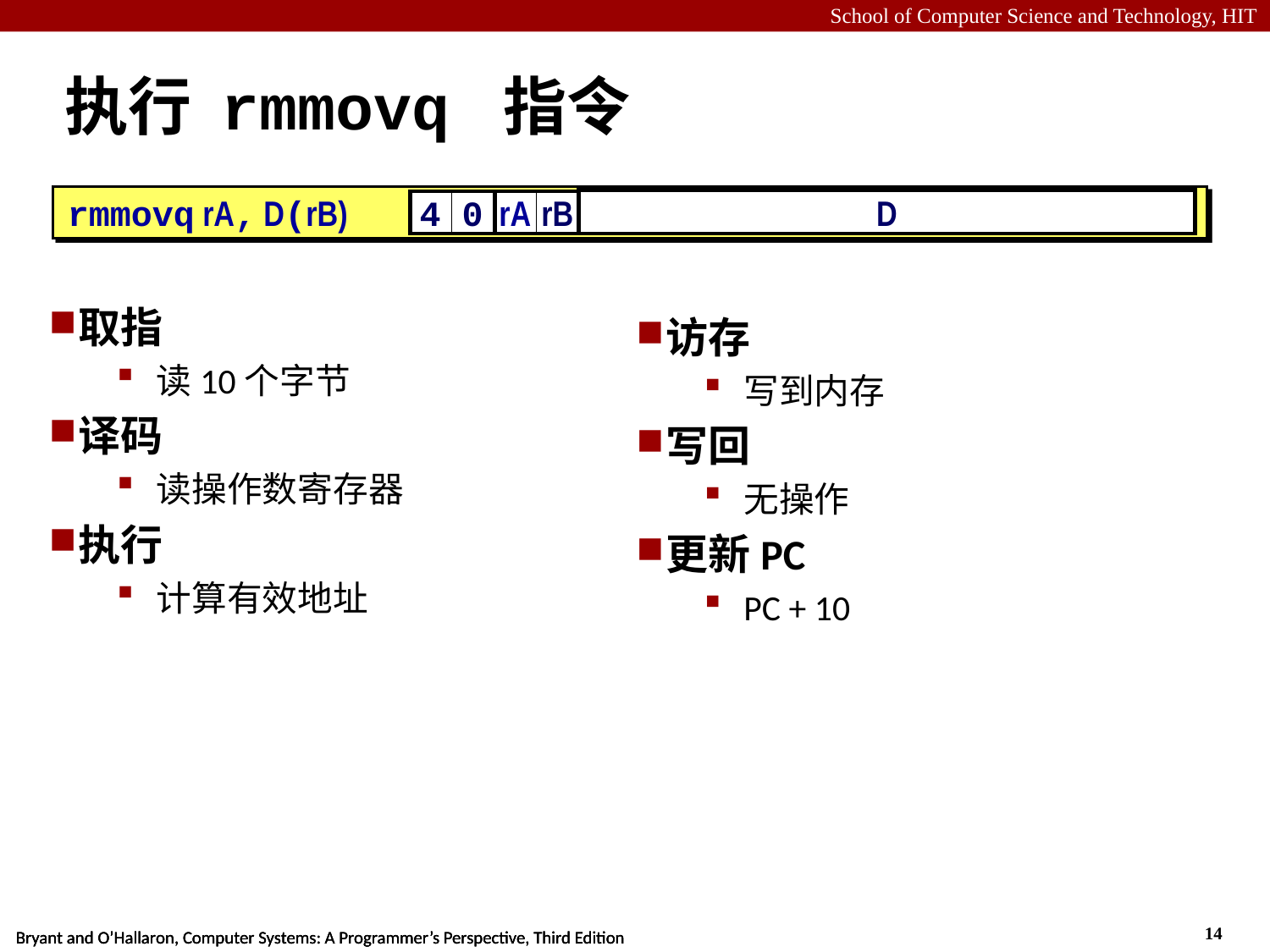

# 执行 rmmovq 指令

D
4

0
rA

rB
rmmovq rA, D(rB)
取指
读10个字节
译码
读操作数寄存器
执行
计算有效地址
访存
写到内存
写回
无操作
更新PC
PC + 10